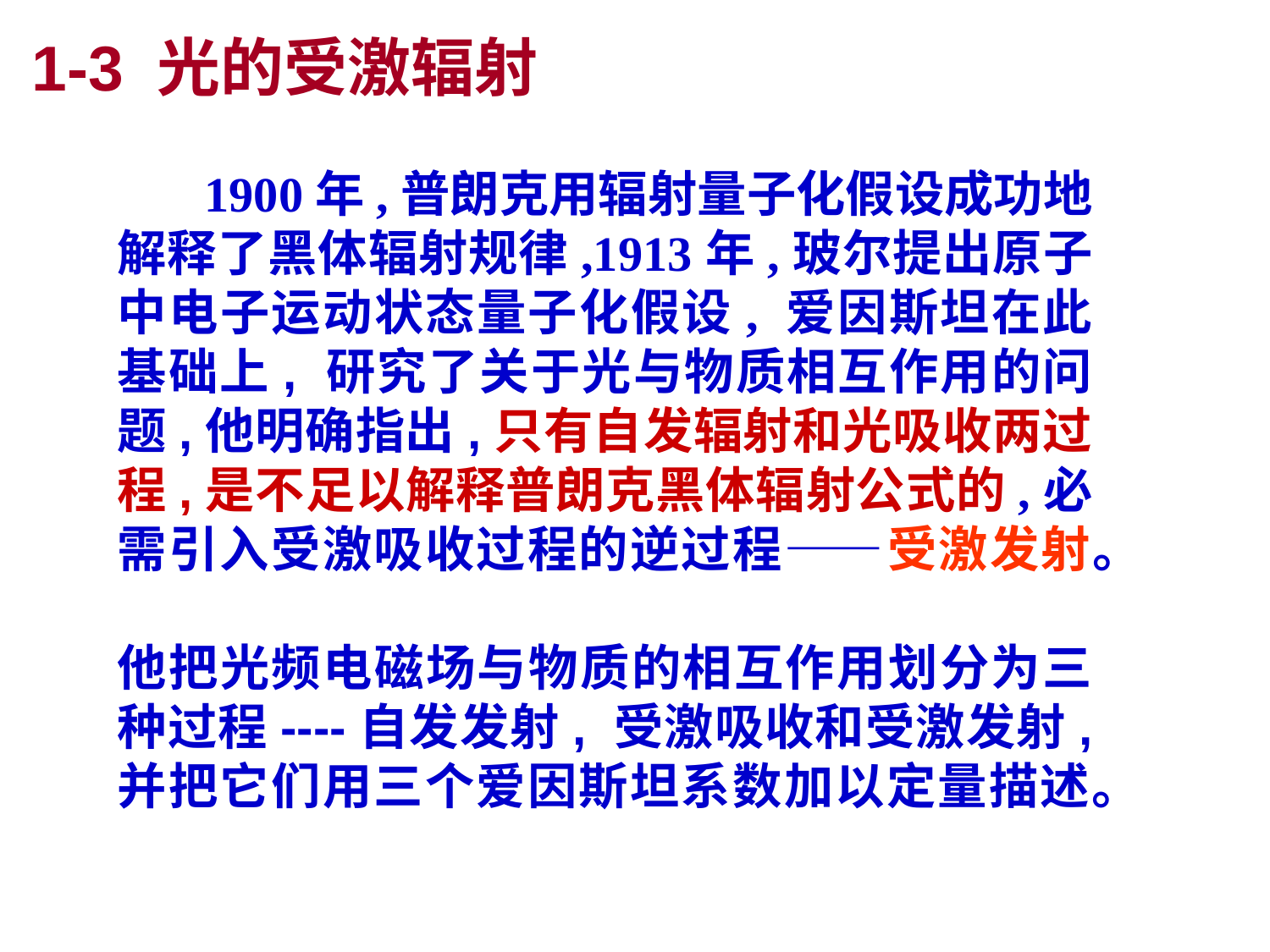

1-3 光的受激辐射
       1900年,普朗克用辐射量子化假设成功地解释了黑体辐射规律,1913年,玻尔提出原子中电子运动状态量子化假设, 爱因斯坦在此基础上, 研究了关于光与物质相互作用的问题,他明确指出,只有自发辐射和光吸收两过程,是不足以解释普朗克黑体辐射公式的,必需引入受激吸收过程的逆过程——受激发射。

他把光频电磁场与物质的相互作用划分为三种过程----自发发射, 受激吸收和受激发射, 并把它们用三个爱因斯坦系数加以定量描述。